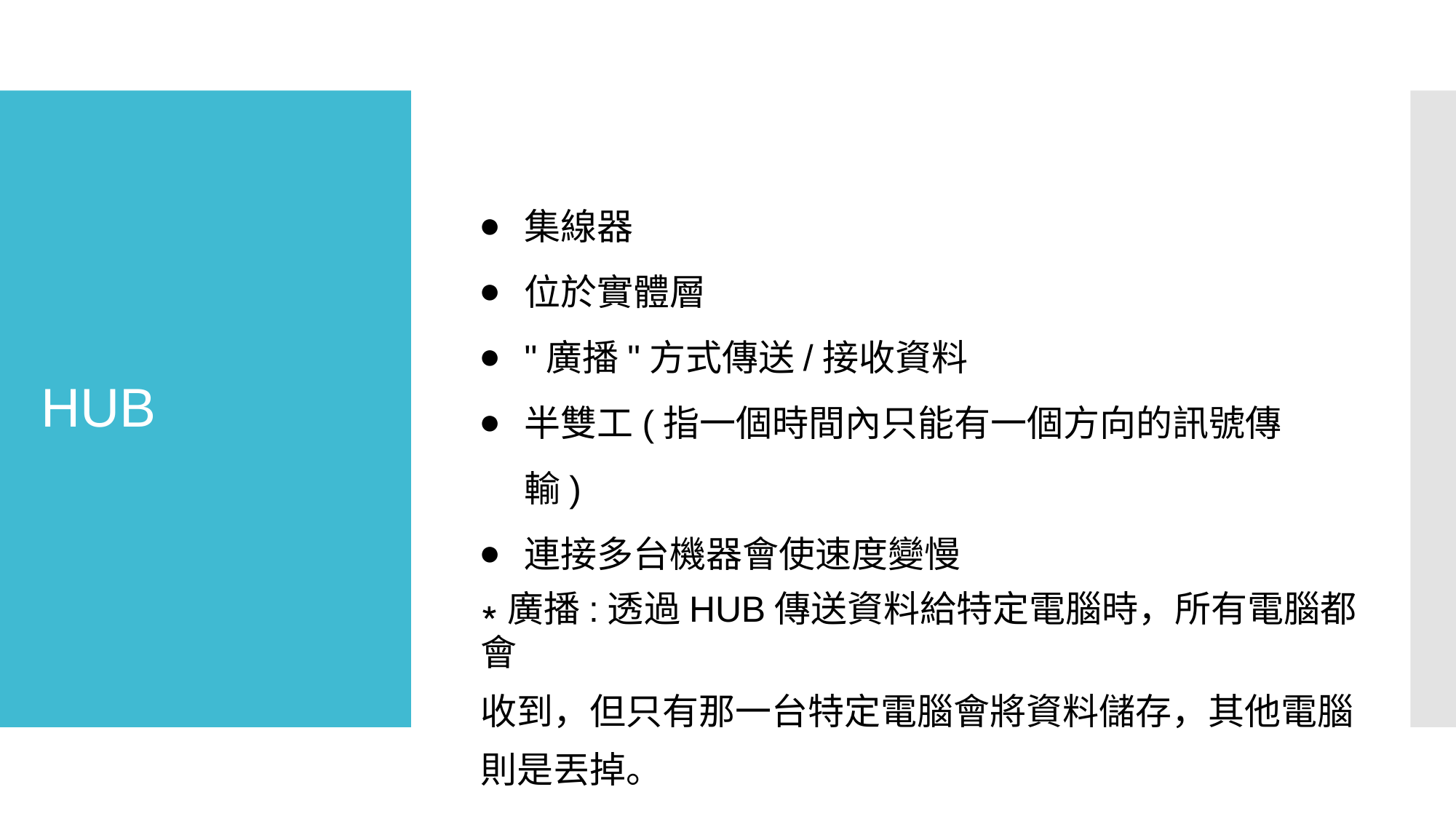

集線器
位於實體層
"廣播"方式傳送/接收資料
半雙工(指一個時間內只能有一個方向的訊號傳輸)
連接多台機器會使速度變慢
# HUB
∗廣播:透過HUB傳送資料給特定電腦時，所有電腦都會
收到，但只有那一台特定電腦會將資料儲存，其他電腦
則是丟掉。